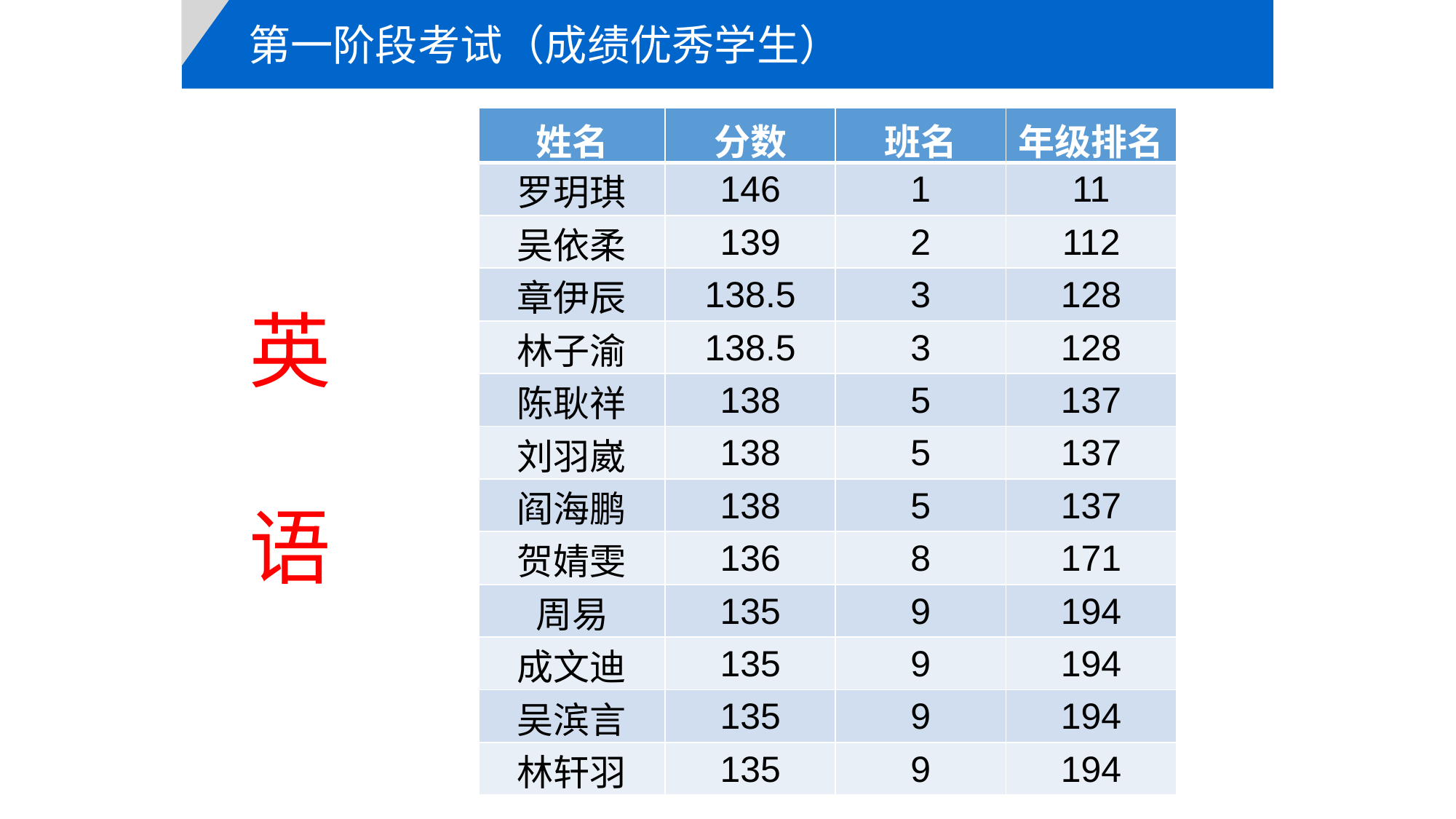

第一阶段考试（成绩优秀学生）
| 姓名 | 分数 | 班名 | 年级排名 |
| --- | --- | --- | --- |
| 罗玥琪 | 146 | 1 | 11 |
| 吴依柔 | 139 | 2 | 112 |
| 章伊辰 | 138.5 | 3 | 128 |
| 林子渝 | 138.5 | 3 | 128 |
| 陈耿祥 | 138 | 5 | 137 |
| 刘羽崴 | 138 | 5 | 137 |
| 阎海鹏 | 138 | 5 | 137 |
| 贺婧雯 | 136 | 8 | 171 |
| 周易 | 135 | 9 | 194 |
| 成文迪 | 135 | 9 | 194 |
| 吴滨言 | 135 | 9 | 194 |
| 林轩羽 | 135 | 9 | 194 |
英

语